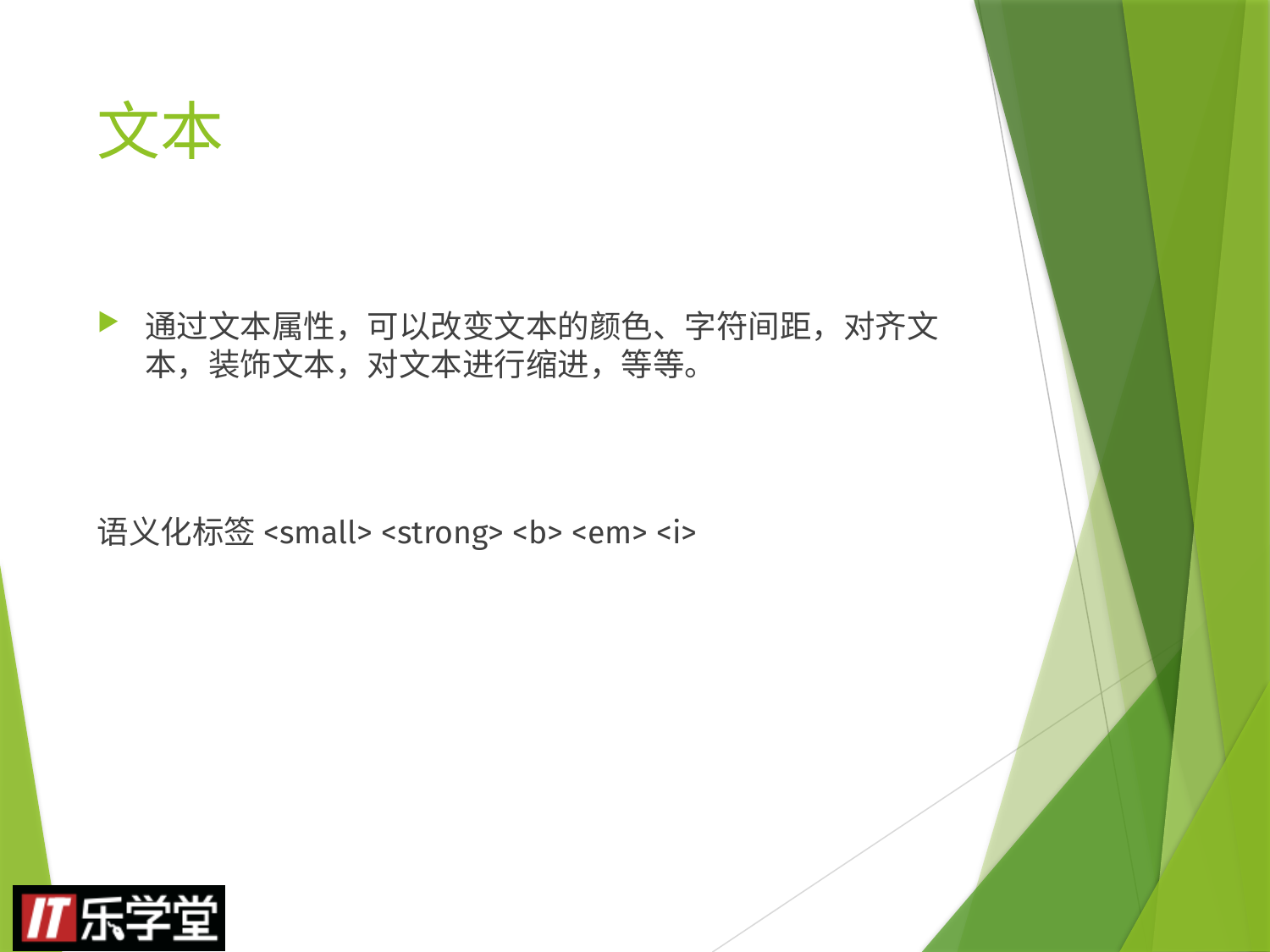

# 文本
通过文本属性，可以改变文本的颜色、字符间距，对齐文本，装饰文本，对文本进行缩进，等等。

语义化标签<small> <strong> <b> <em> <i>